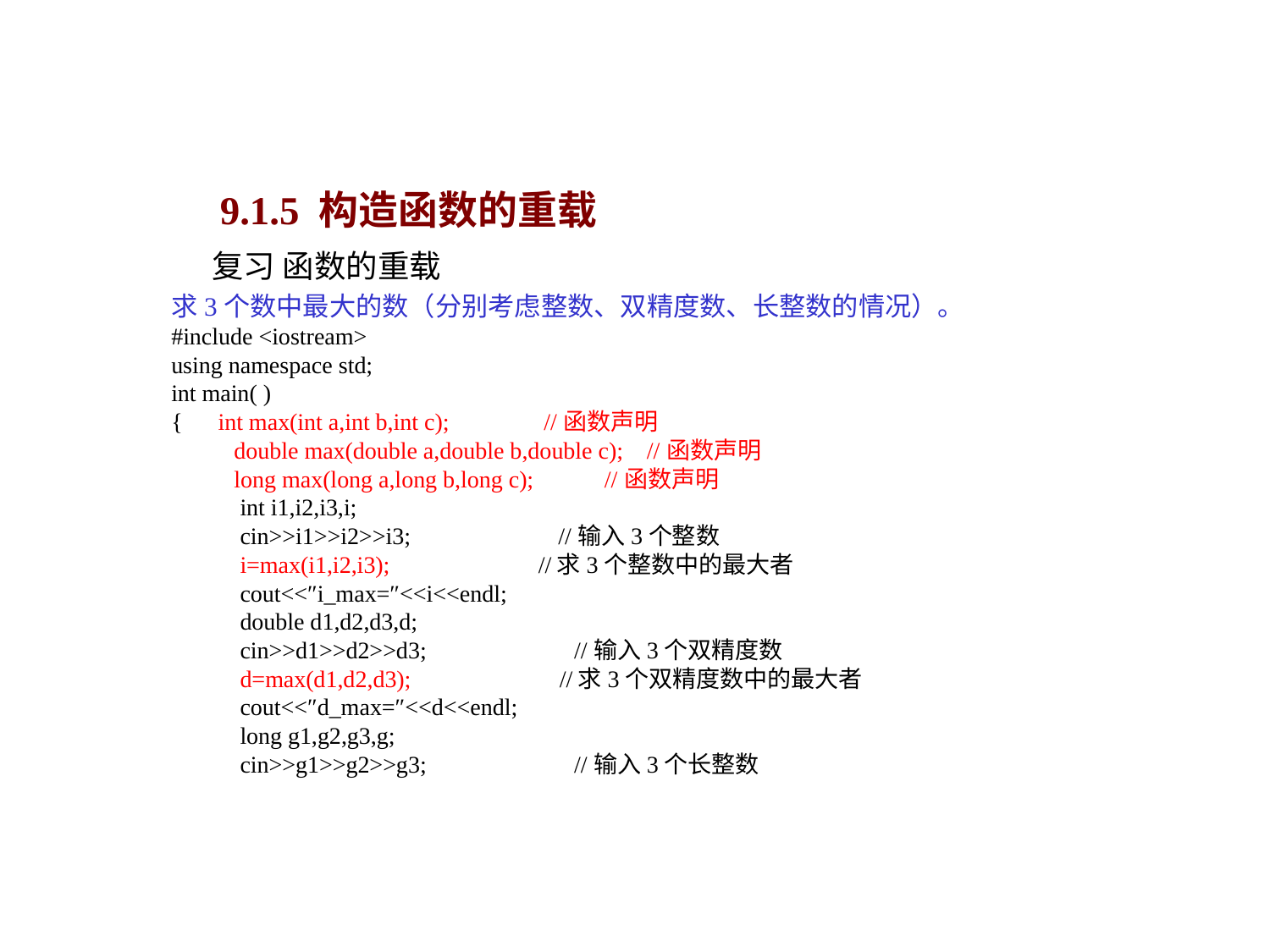

9.1.5 构造函数的重载
复习 函数的重载
求3个数中最大的数（分别考虑整数、双精度数、长整数的情况）。
#include <iostream>
using namespace std;
int main( )
{      int max(int a,int b,int c);                //函数声明
double max(double a,double b,double c);    //函数声明
long max(long a,long b,long c);            //函数声明
 int i1,i2,i3,i;
 cin>>i1>>i2>>i3;                         //输入3个整数
 i=max(i1,i2,i3);                         //求3个整数中的最大者
 cout<<″i_max=″<<i<<endl;
 double d1,d2,d3,d;
 cin>>d1>>d2>>d3;                         //输入3个双精度数
 d=max(d1,d2,d3);                         //求3个双精度数中的最大者
 cout<<″d_max=″<<d<<endl;
 long g1,g2,g3,g;
 cin>>g1>>g2>>g3;                         //输入3个长整数